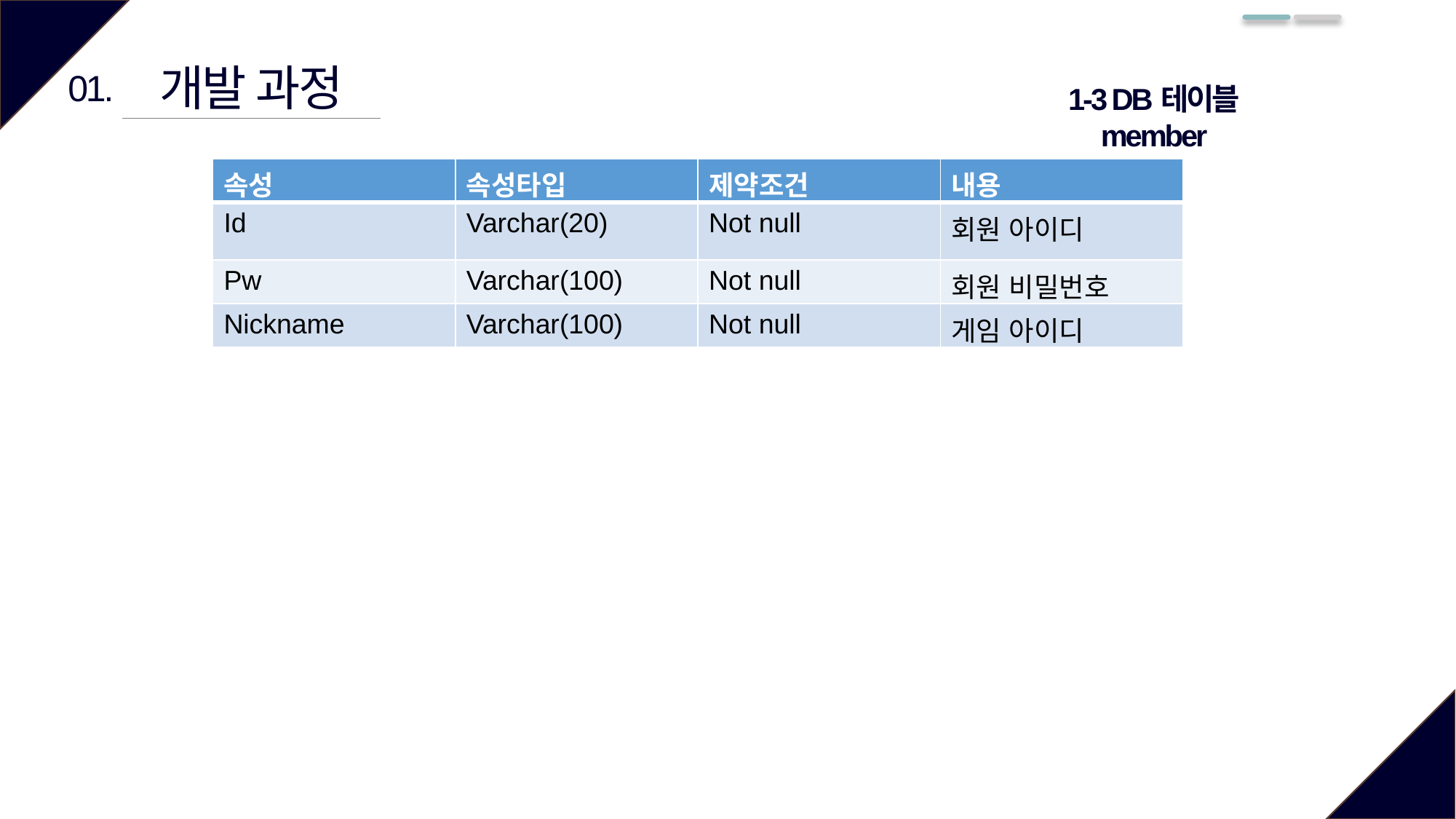

개발 과정
01.
1-3 DB테이블
member
| 속성 | 속성타입 | 제약조건 | 내용 |
| --- | --- | --- | --- |
| Id | Varchar(20) | Not null | 회원 아이디 |
| Pw | Varchar(100) | Not null | 회원 비밀번호 |
| Nickname | Varchar(100) | Not null | 게임 아이디 |
Text